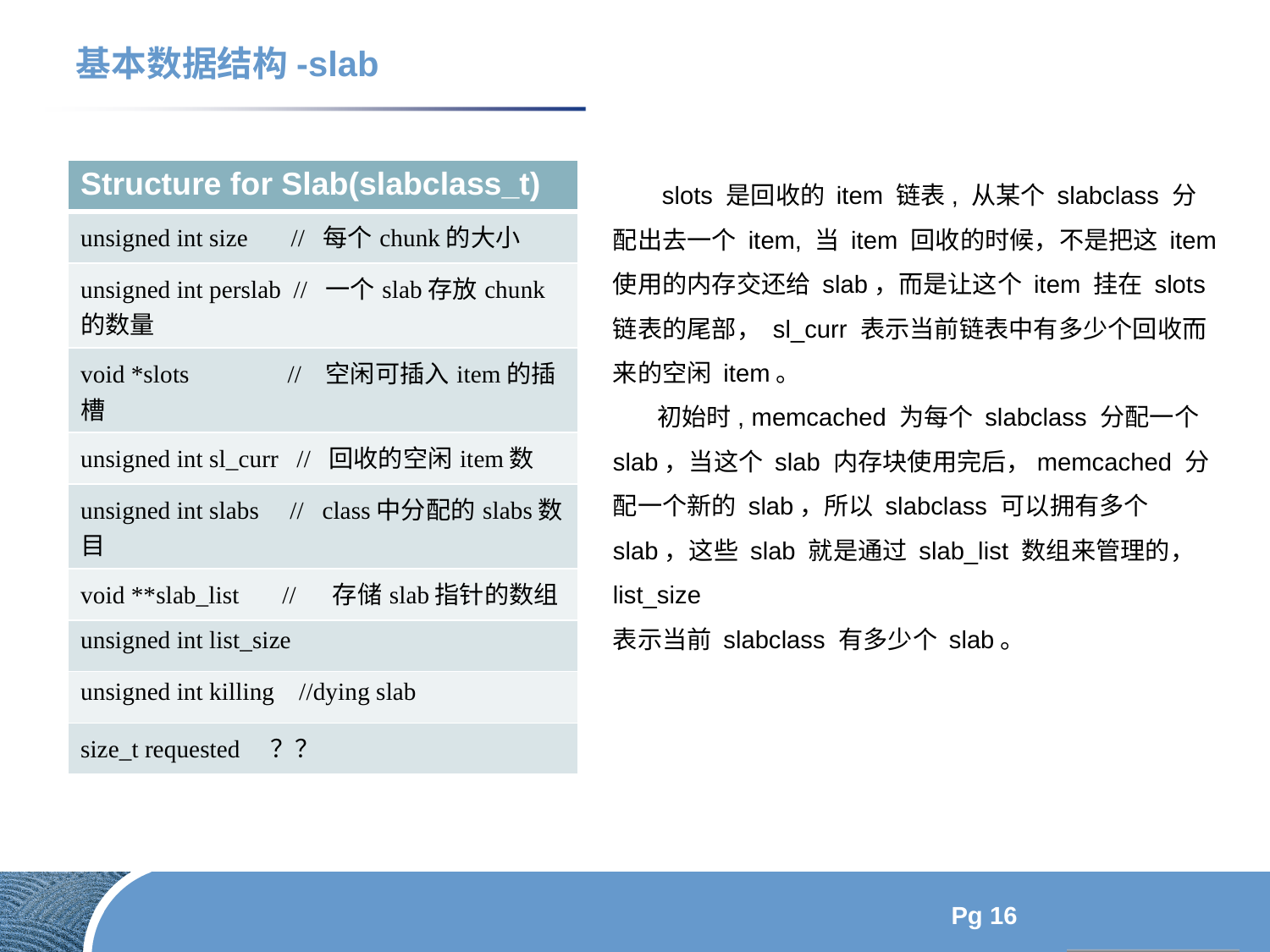

基本数据结构-slab
       slots 是回收的 item 链表, 从某个 slabclass 分配出去一个 item, 当 item 回收的时候，不是把这 item 使用的内存交还给 slab，而是让这个 item 挂在 slots 链表的尾部， sl_curr 表示当前链表中有多少个回收而来的空闲 item。
       初始时, memcached 为每个 slabclass 分配一个 slab，当这个 slab 内存块使用完后，memcached 分配一个新的 slab，所以 slabclass 可以拥有多个slab，这些 slab 就是通过 slab_list 数组来管理的， list_size
表示当前 slabclass 有多少个 slab。
| Structure for Slab(slabclass\_t) |
| --- |
| unsigned int size // 每个chunk的大小 |
| unsigned int perslab // 一个slab存放chunk的数量 |
| void \*slots // 空闲可插入item的插槽 |
| unsigned int sl\_curr // 回收的空闲item数 |
| unsigned int slabs // class中分配的slabs数目 |
| void \*\*slab\_list // 存储slab指针的数组 |
| unsigned int list\_size |
| unsigned int killing //dying slab |
| size\_t requested ？？ |